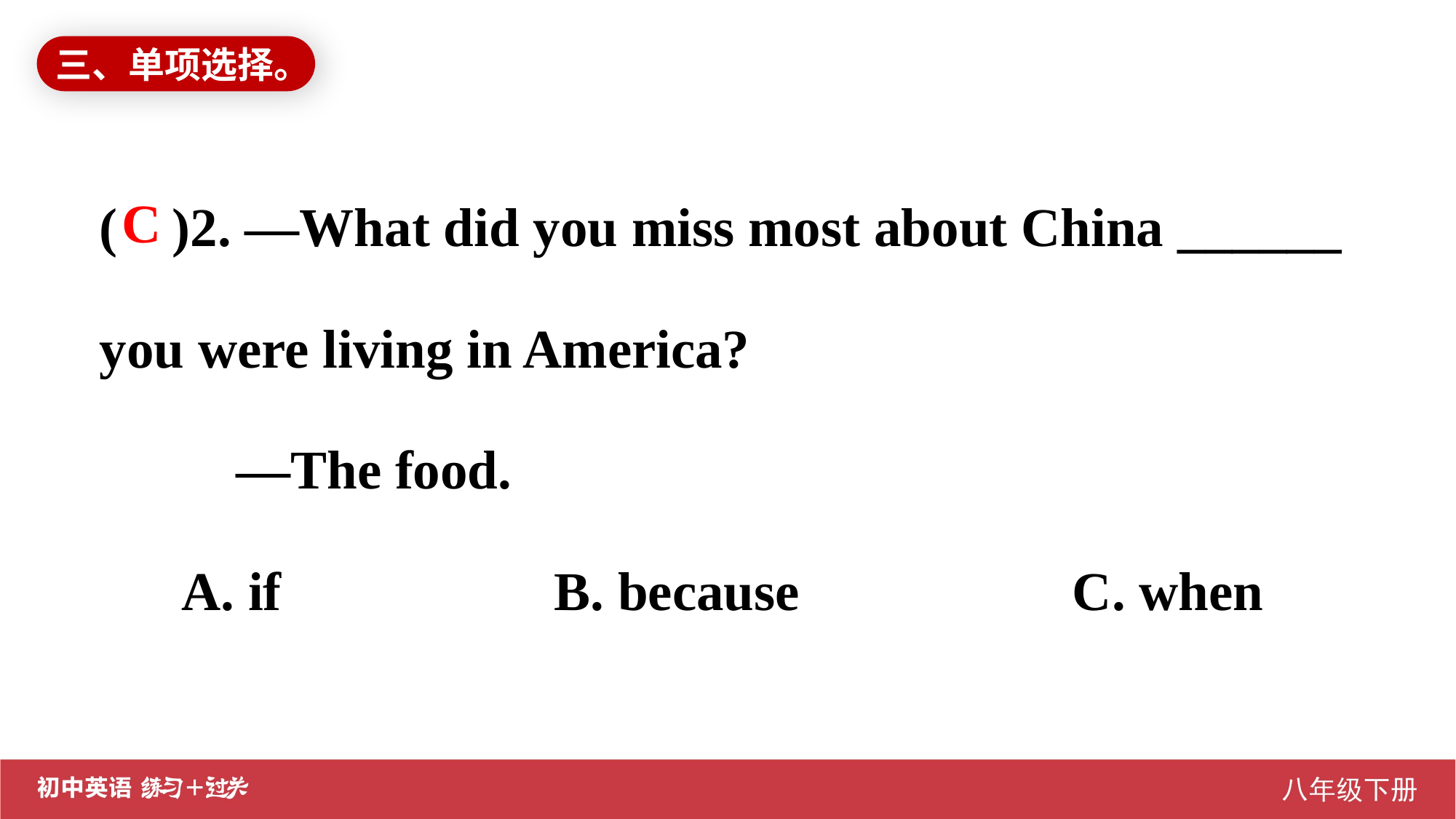

三、单项选择。
(    )2. —What did you miss most about China ______ you were living in America?
          —The food.
      A. if                    B. because                    C. when
C